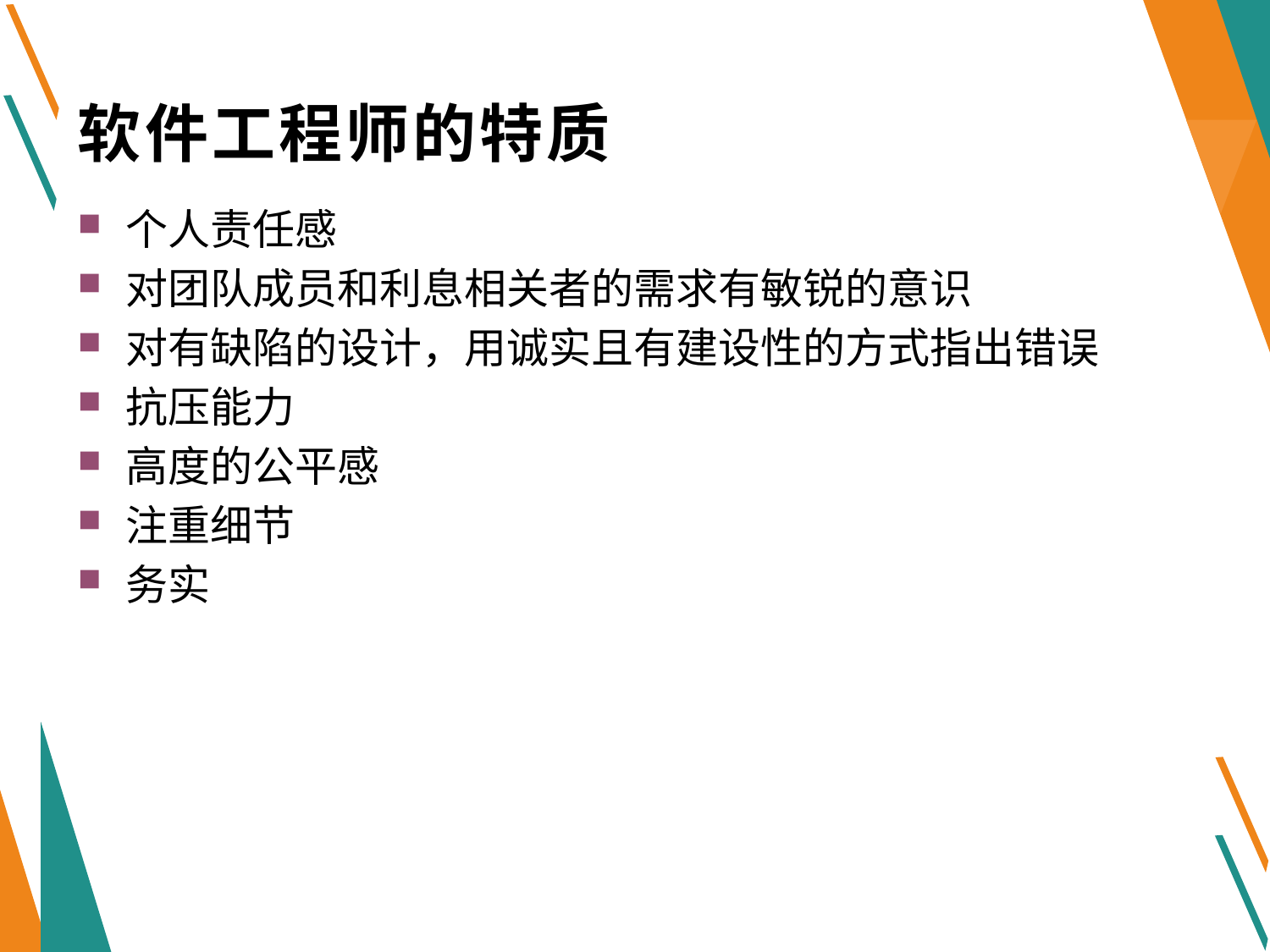

# 软件工程师的特质
个人责任感
对团队成员和利息相关者的需求有敏锐的意识
对有缺陷的设计，用诚实且有建设性的方式指出错误
抗压能力
高度的公平感
注重细节
务实

2